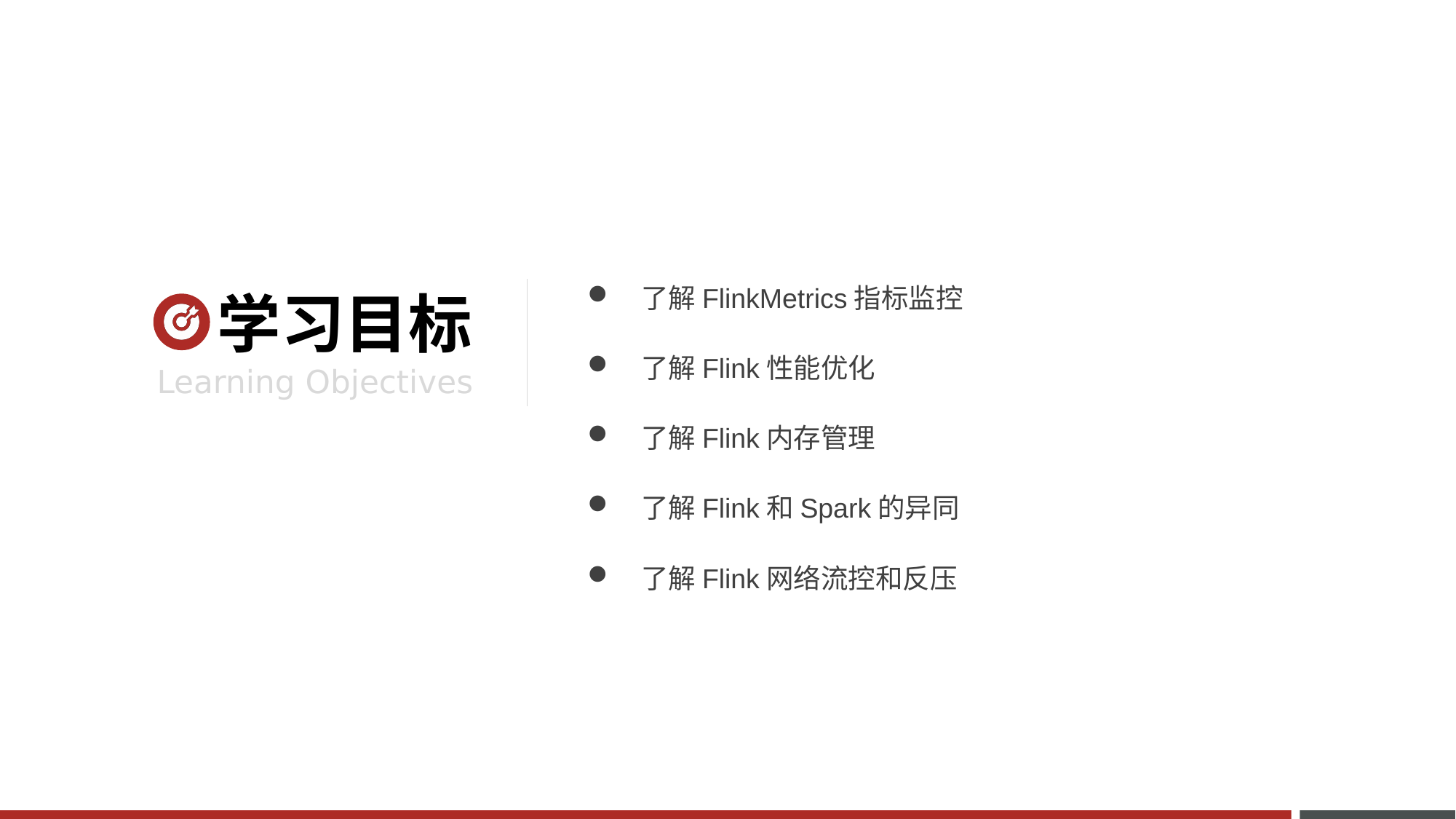

了解FlinkMetrics指标监控
 了解Flink性能优化
 了解Flink内存管理
 了解Flink和Spark的异同
 了解Flink网络流控和反压